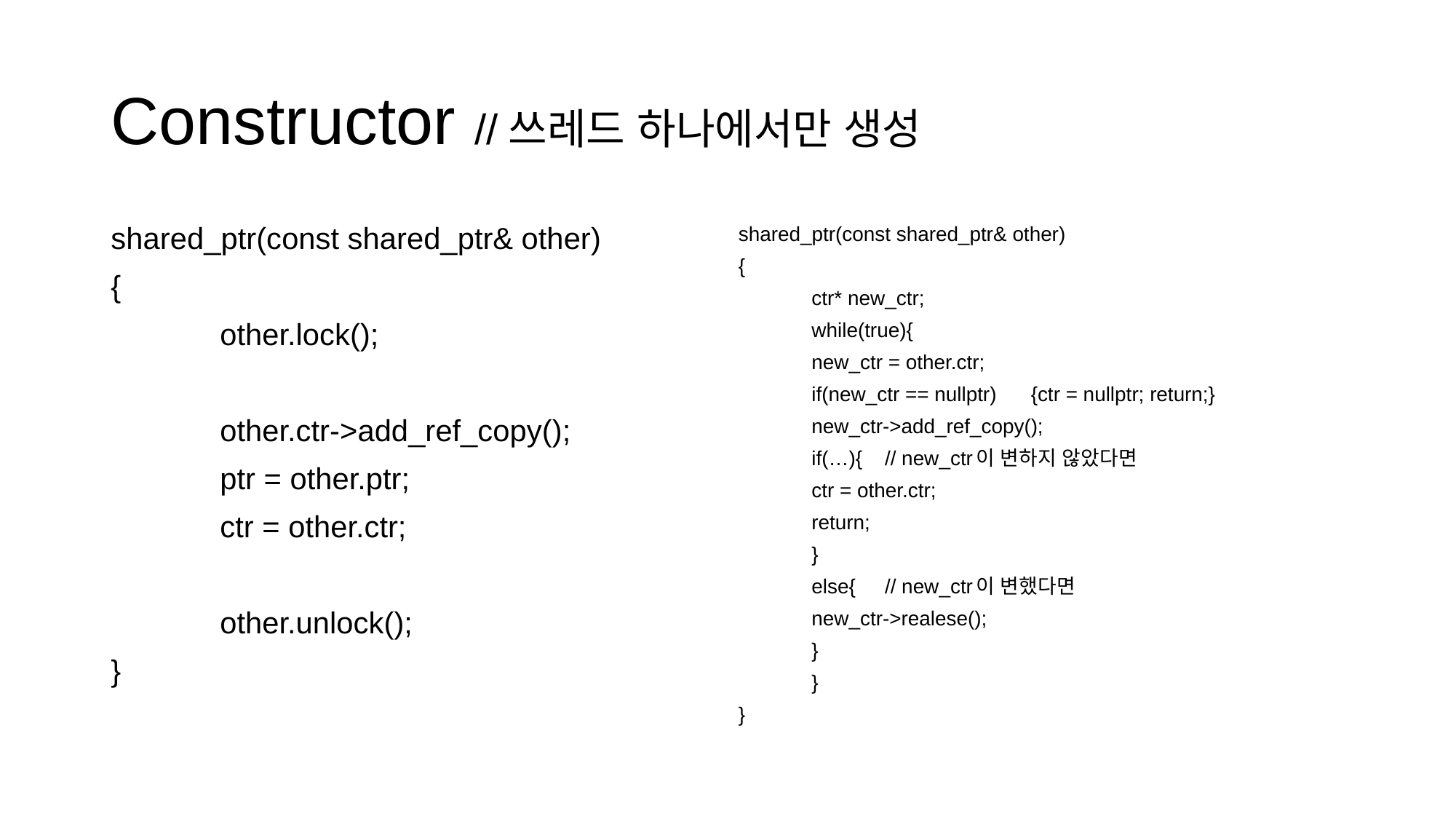

# Constructor //쓰레드 하나에서만 생성
shared_ptr(const shared_ptr& other)
{
	other.lock();

	other.ctr->add_ref_copy();
	ptr = other.ptr;
	ctr = other.ctr;

	other.unlock();
}
shared_ptr(const shared_ptr& other)
{
	ctr* new_ctr;
	while(true){
		new_ctr = other.ctr;
		if(new_ctr == nullptr) 	{ctr = nullptr; return;}
		new_ctr->add_ref_copy();
		if(…){	// new_ctr이 변하지 않았다면
			ctr = other.ctr;
			return;
		}
		else{	// new_ctr이 변했다면
			new_ctr->realese();
		}
	}
}